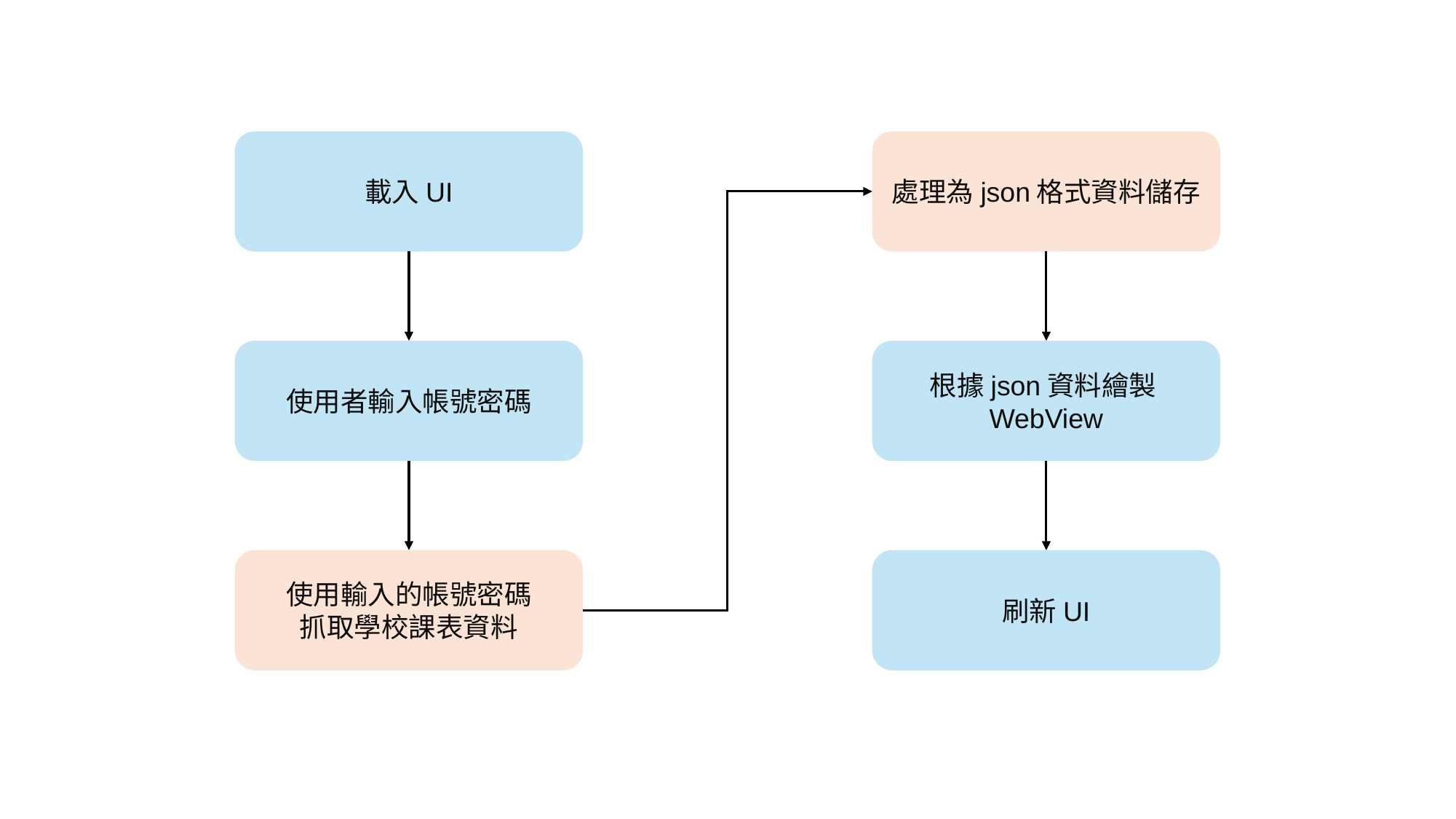

載入UI
處理為json格式資料儲存
使用者輸入帳號密碼
根據json資料繪製WebView
使用輸入的帳號密碼
抓取學校課表資料
刷新UI